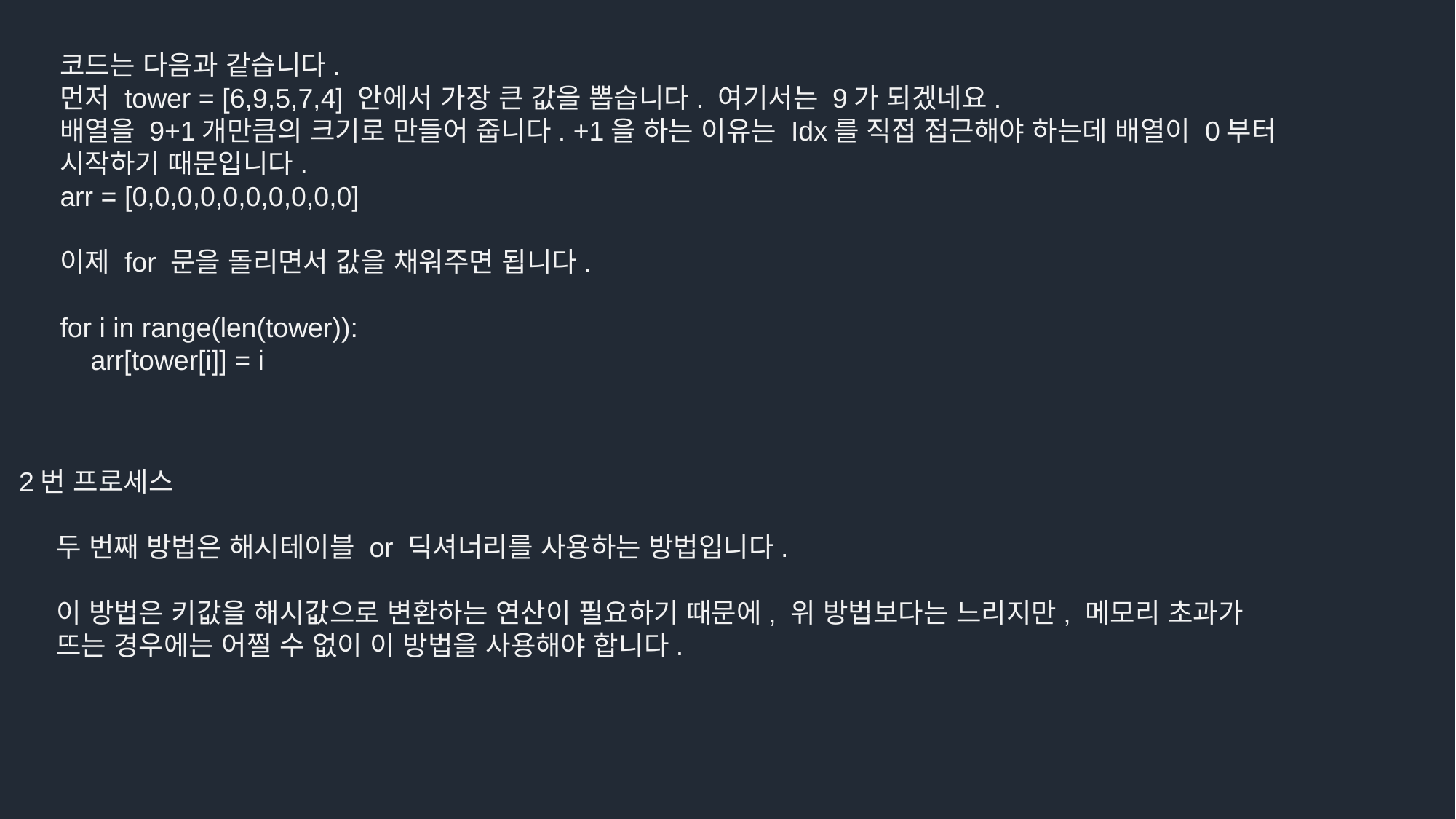

코드는 다음과 같습니다.
먼저 tower = [6,9,5,7,4] 안에서 가장 큰 값을 뽑습니다. 여기서는 9가 되겠네요.
배열을 9+1개만큼의 크기로 만들어 줍니다. +1을 하는 이유는 Idx를 직접 접근해야 하는데 배열이 0부터 시작하기 때문입니다.
arr = [0,0,0,0,0,0,0,0,0,0]

이제 for 문을 돌리면서 값을 채워주면 됩니다.

for i in range(len(tower)):
    arr[tower[i]] = i
2번 프로세스

    두 번째 방법은 해시테이블 or 딕셔너리를 사용하는 방법입니다.

    이 방법은 키값을 해시값으로 변환하는 연산이 필요하기 때문에, 위 방법보다는 느리지만, 메모리 초과가
    뜨는 경우에는 어쩔 수 없이 이 방법을 사용해야 합니다.